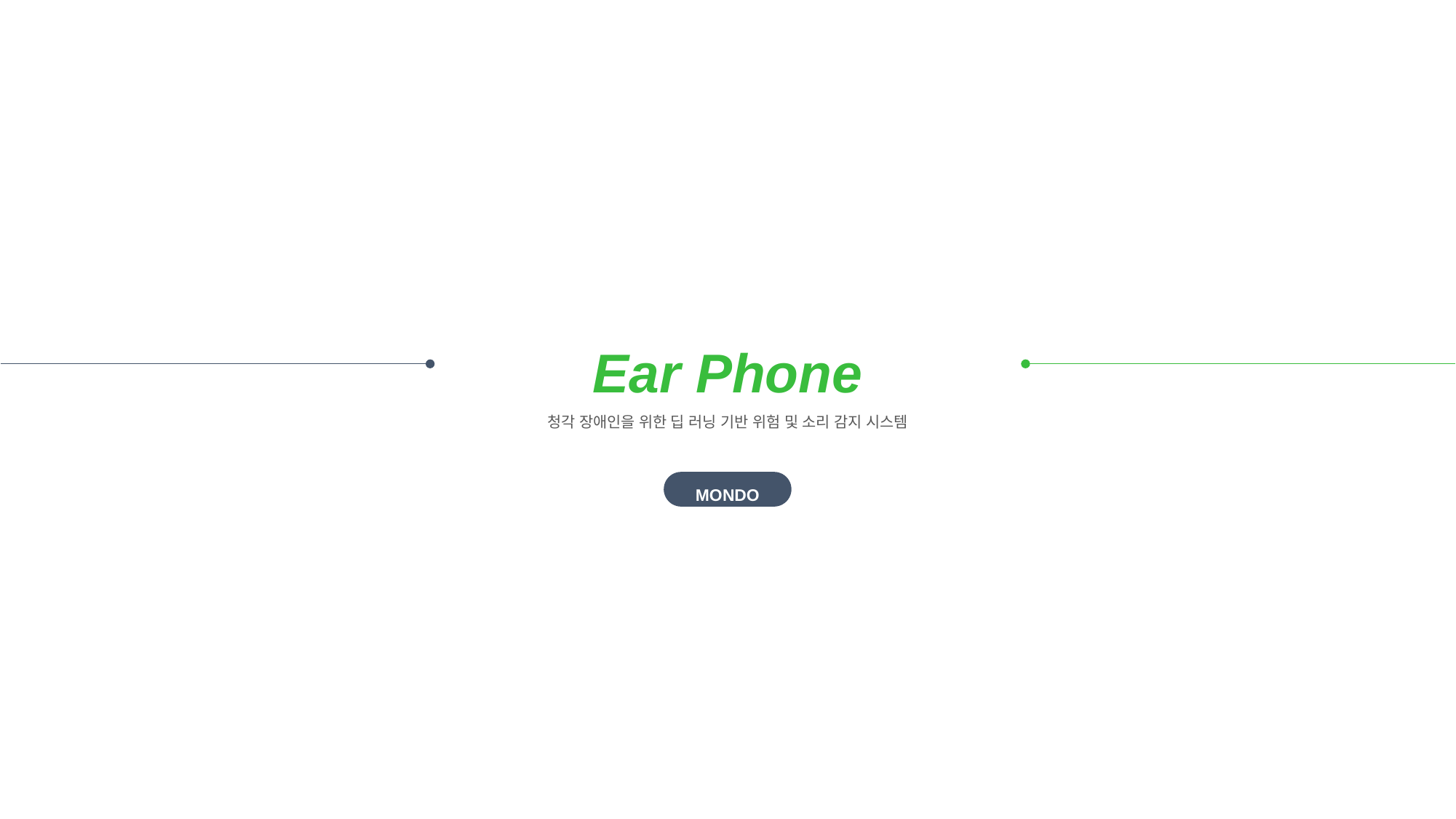

Ear Phone
청각 장애인을 위한 딥 러닝 기반 위험 및 소리 감지 시스템
MONDO